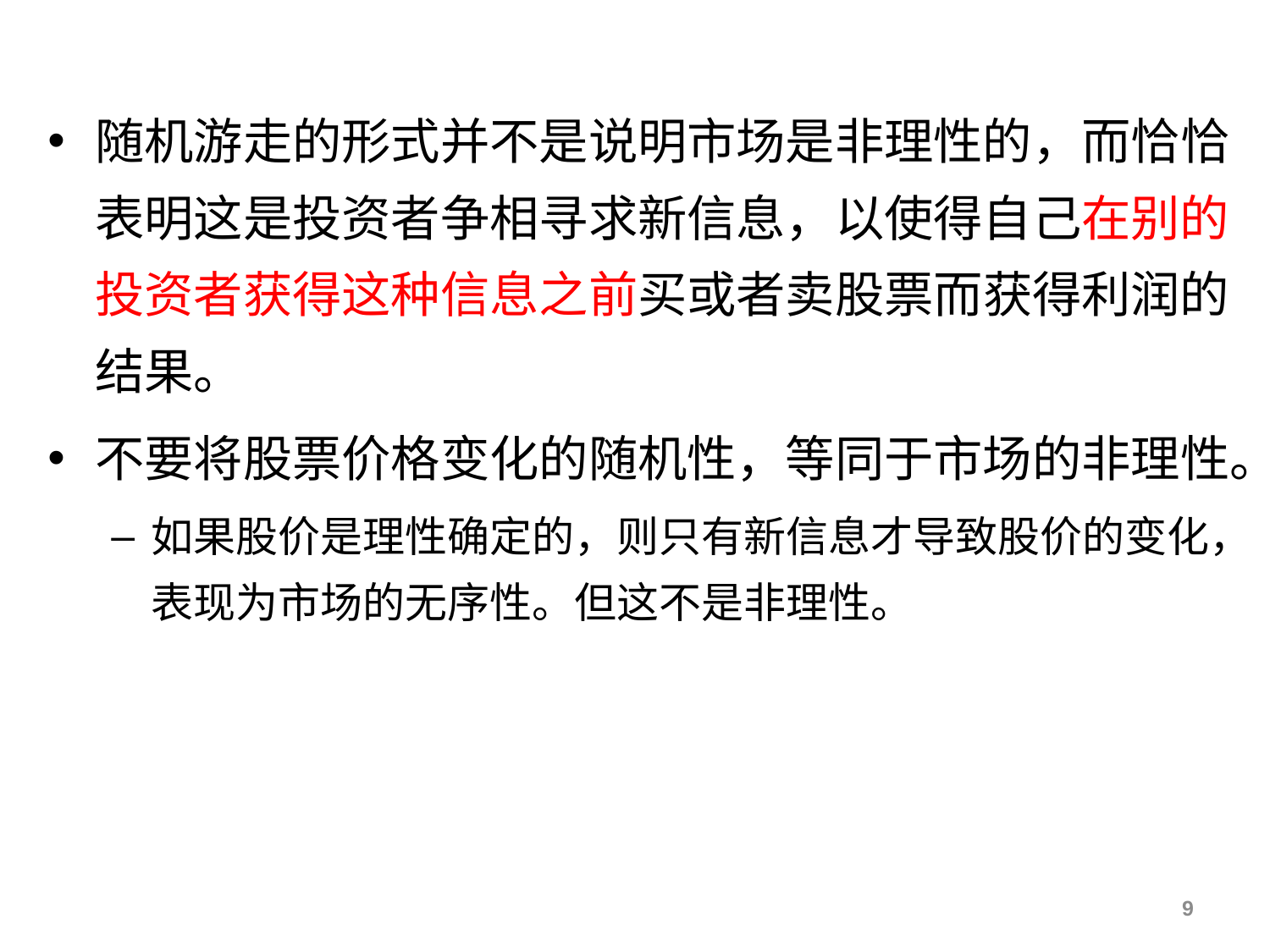

随机游走的形式并不是说明市场是非理性的，而恰恰表明这是投资者争相寻求新信息，以使得自己在别的投资者获得这种信息之前买或者卖股票而获得利润的结果。
不要将股票价格变化的随机性，等同于市场的非理性。
如果股价是理性确定的，则只有新信息才导致股价的变化，表现为市场的无序性。但这不是非理性。
9